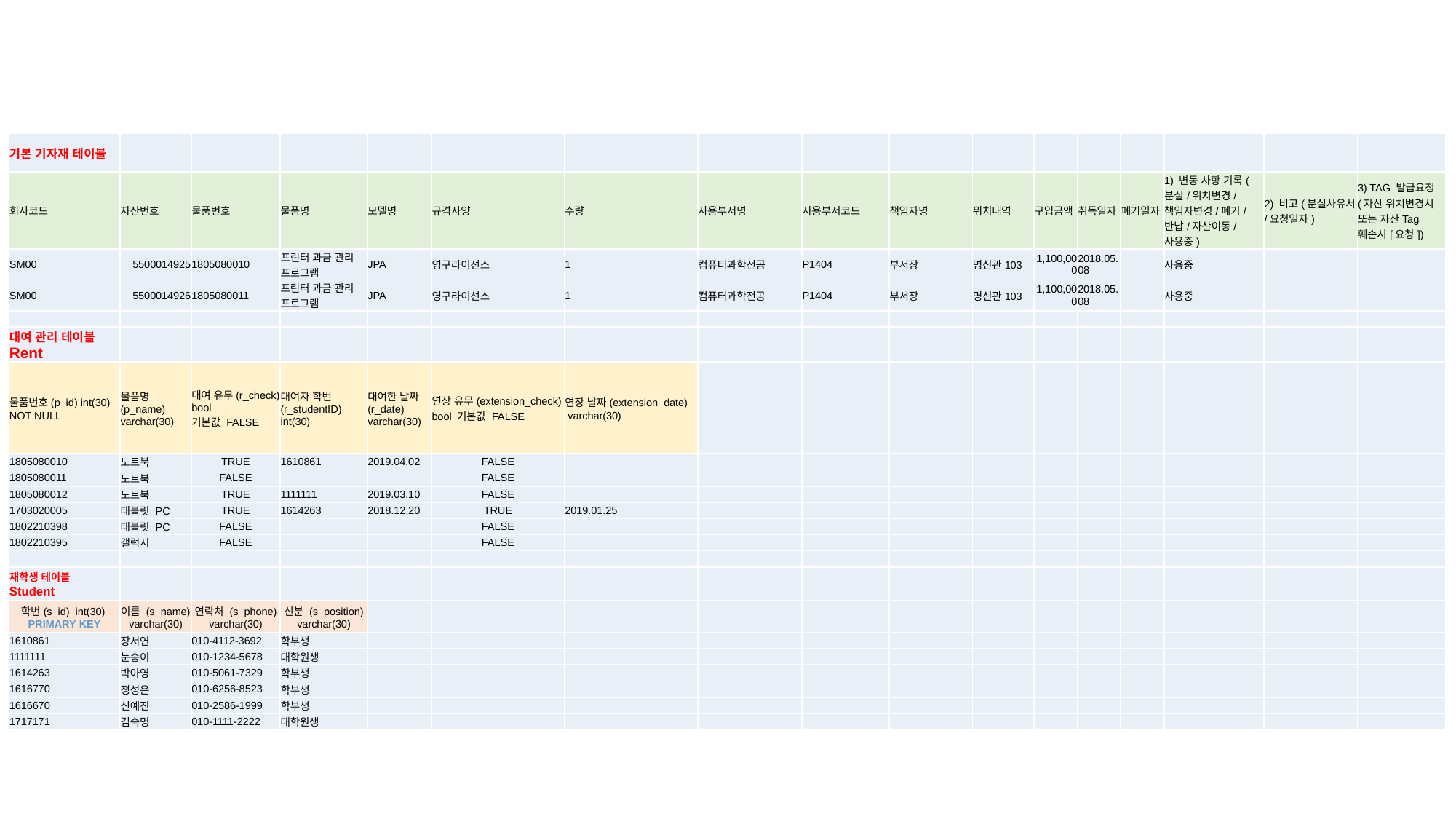

| 기본 기자재 테이블 |  |  |  |  |  |  |  |  |  |  |  |  |  |  |  |  |
| --- | --- | --- | --- | --- | --- | --- | --- | --- | --- | --- | --- | --- | --- | --- | --- | --- |
| 회사코드 | 자산번호 | 물품번호 | 물품명 | 모델명 | 규격사양 | 수량 | 사용부서명 | 사용부서코드 | 책임자명 | 위치내역 | 구입금액 | 취득일자 | 폐기일자 | 1) 변동 사항 기록(분실/위치변경/책임자변경/폐기/반납/자산이동/사용중) | 2) 비고(분실사유서/요청일자) | 3) TAG 발급요청(자산 위치변경시 또는 자산Tag 훼손시[요청]) |
| SM00 | 5500014925 | 1805080010 | 프린터 과금 관리 프로그램 | JPA | 영구라이선스 | 1 | 컴퓨터과학전공 | P1404 | 부서장 | 명신관103 | 1,100,000 | 2018.05.08 |  | 사용중 |  |  |
| SM00 | 5500014926 | 1805080011 | 프린터 과금 관리 프로그램 | JPA | 영구라이선스 | 1 | 컴퓨터과학전공 | P1404 | 부서장 | 명신관103 | 1,100,000 | 2018.05.08 |  | 사용중 |  |  |
|  |  |  |  |  |  |  |  |  |  |  |  |  |  |  |  |  |
| 대여 관리 테이블 Rent |  |  |  |  |  |  |  |  |  |  |  |  |  |  |  |  |
| 물품번호(p\_id) int(30) NOT NULL | 물품명(p\_name) varchar(30) | 대여 유무(r\_check) bool 기본값 FALSE | 대여자 학번(r\_studentID) int(30) | 대여한 날짜(r\_date) varchar(30) | 연장 유무(extension\_check) bool 기본값 FALSE | 연장 날짜(extension\_date) varchar(30) |  |  |  |  |  |  |  |  |  |  |
| 1805080010 | 노트북 | TRUE | 1610861 | 2019.04.02 | FALSE |  |  |  |  |  |  |  |  |  |  |  |
| 1805080011 | 노트북 | FALSE |  |  | FALSE |  |  |  |  |  |  |  |  |  |  |  |
| 1805080012 | 노트북 | TRUE | 1111111 | 2019.03.10 | FALSE |  |  |  |  |  |  |  |  |  |  |  |
| 1703020005 | 태블릿 PC | TRUE | 1614263 | 2018.12.20 | TRUE | 2019.01.25 |  |  |  |  |  |  |  |  |  |  |
| 1802210398 | 태블릿 PC | FALSE |  |  | FALSE |  |  |  |  |  |  |  |  |  |  |  |
| 1802210395 | 갤럭시 | FALSE |  |  | FALSE |  |  |  |  |  |  |  |  |  |  |  |
|  |  |  |  |  |  |  |  |  |  |  |  |  |  |  |  |  |
| 재학생 테이블 Student |  |  |  |  |  |  |  |  |  |  |  |  |  |  |  |  |
| 학번(s\_id) int(30) PRIMARY KEY | 이름 (s\_name) varchar(30) | 연락처 (s\_phone) varchar(30) | 신분 (s\_position) varchar(30) |  |  |  |  |  |  |  |  |  |  |  |  |  |
| 1610861 | 장서연 | 010-4112-3692 | 학부생 |  |  |  |  |  |  |  |  |  |  |  |  |  |
| 1111111 | 눈송이 | 010-1234-5678 | 대학원생 |  |  |  |  |  |  |  |  |  |  |  |  |  |
| 1614263 | 박아영 | 010-5061-7329 | 학부생 |  |  |  |  |  |  |  |  |  |  |  |  |  |
| 1616770 | 정성은 | 010-6256-8523 | 학부생 |  |  |  |  |  |  |  |  |  |  |  |  |  |
| 1616670 | 신예진 | 010-2586-1999 | 학부생 |  |  |  |  |  |  |  |  |  |  |  |  |  |
| 1717171 | 김숙명 | 010-1111-2222 | 대학원생 |  |  |  |  |  |  |  |  |  |  |  |  |  |